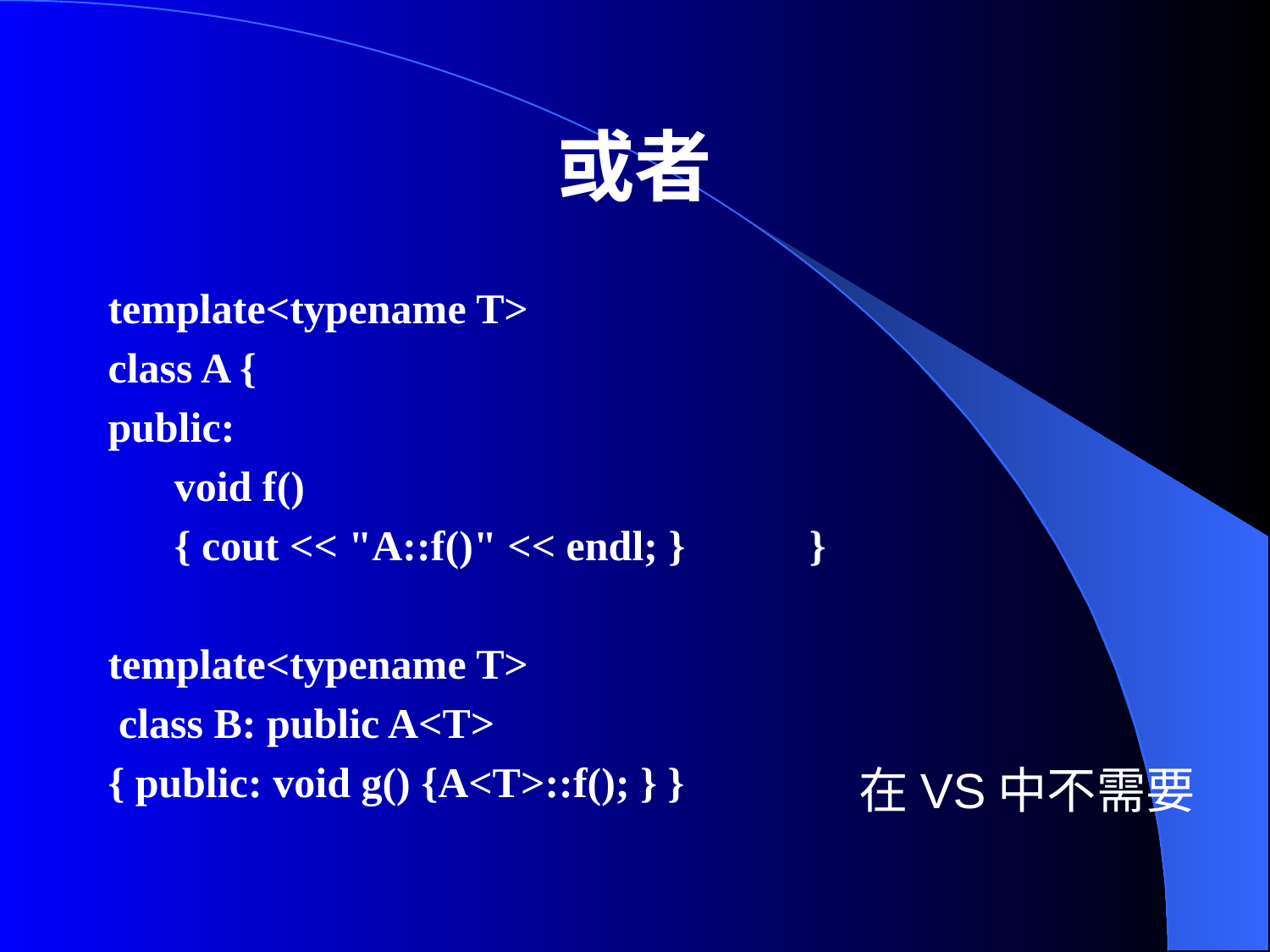

# 或者
template<typename T>
class A {
public:
	void f()
	{ cout << "A::f()" << endl; } 	}

template<typename T>
 class B: public A<T>
{ public: void g() {A<T>::f(); } }

在VS中不需要